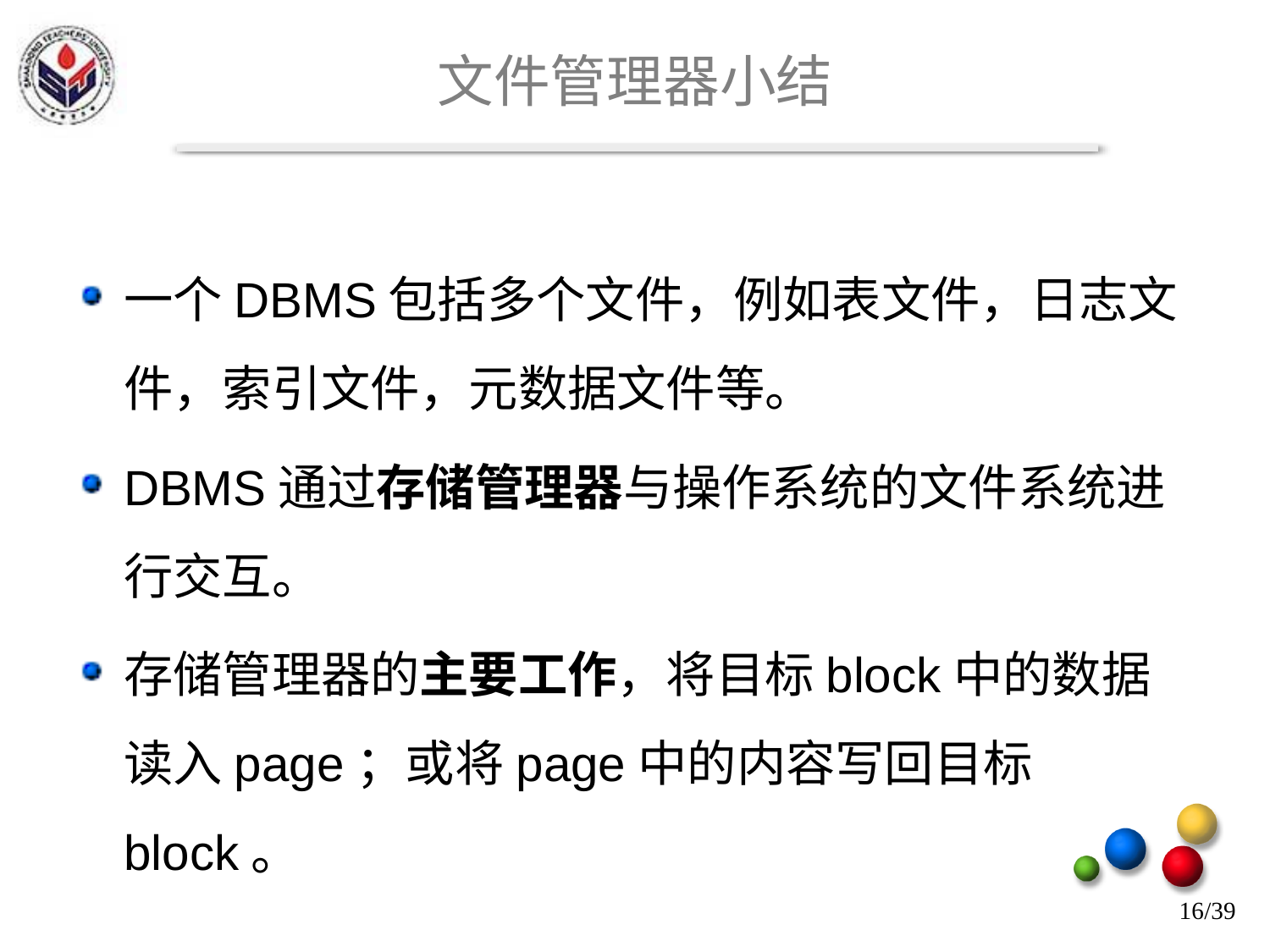

# 文件管理器小结
一个DBMS包括多个文件，例如表文件，日志文件，索引文件，元数据文件等。
DBMS通过存储管理器与操作系统的文件系统进行交互。
存储管理器的主要工作，将目标block中的数据读入page；或将page中的内容写回目标block。
16/39